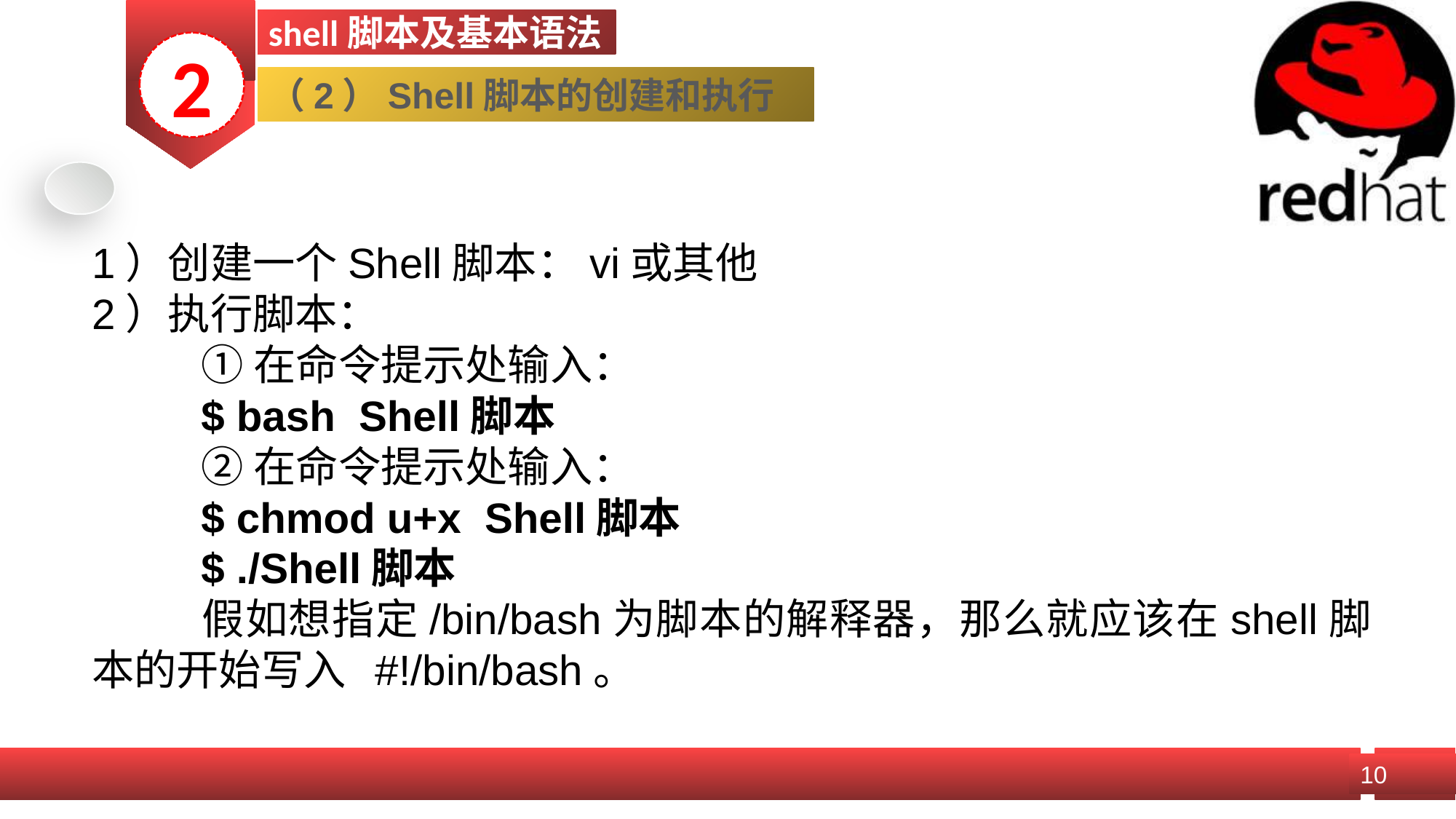

shell脚本及基本语法
2
（2）Shell脚本的创建和执行

1）创建一个Shell脚本：vi或其他
2）执行脚本：
	①在命令提示处输入：
	$ bash  Shell脚本
	②在命令提示处输入：
	$ chmod u+x  Shell脚本
	$ ./Shell脚本
	假如想指定/bin/bash为脚本的解释器，那么就应该在shell脚本的开始写入  #!/bin/bash。